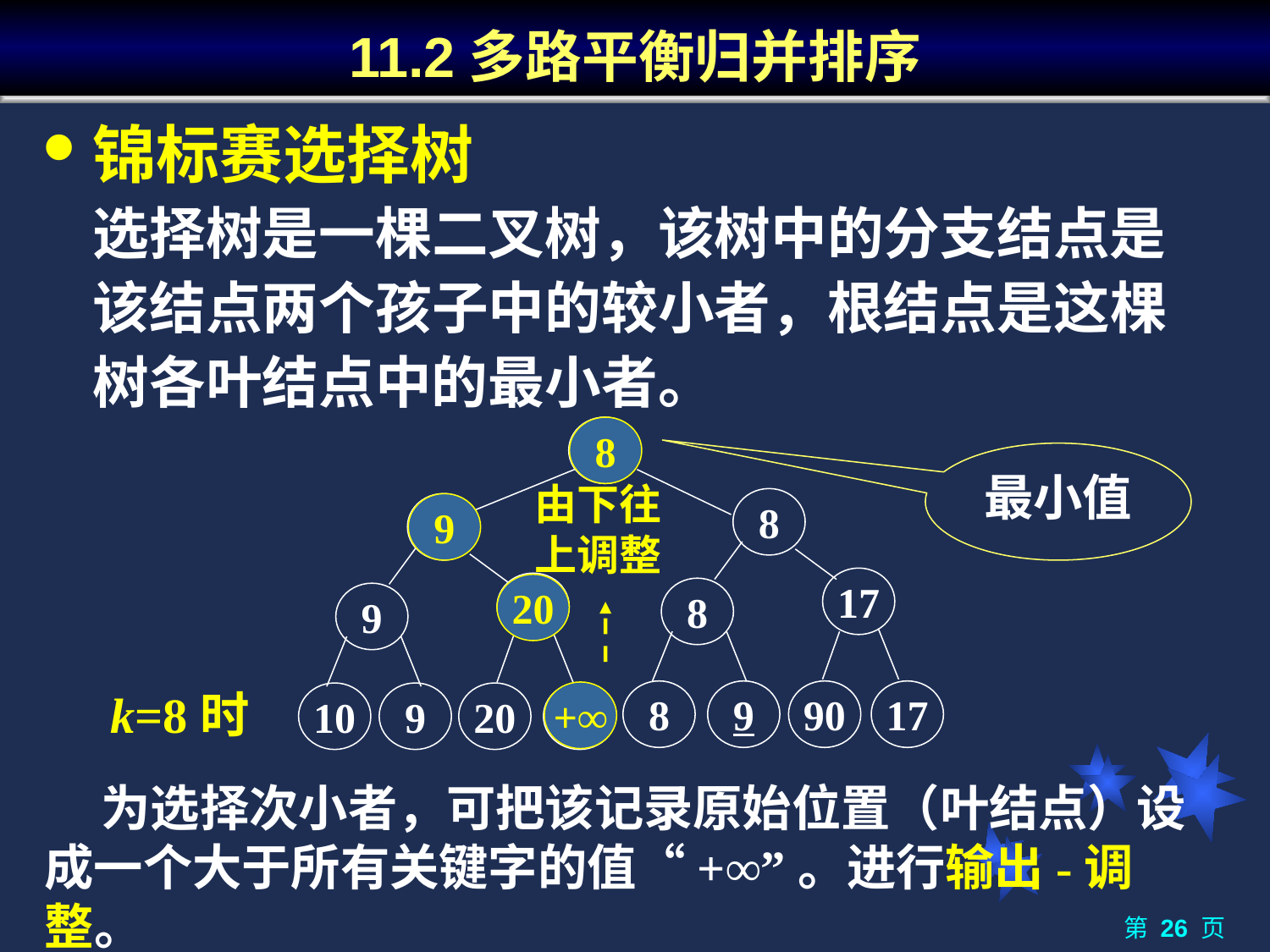

# 11.2多路平衡归并排序
锦标赛选择树
	选择树是一棵二叉树，该树中的分支结点是该结点两个孩子中的较小者，根结点是这棵树各叶结点中的最小者。
6

8
最小值
由下往上调整
8
6

9
17
6
8
9

20

k=8时
8
9
90
17
10
9
20
6
+∞
    为选择次小者，可把该记录原始位置（叶结点）设成一个大于所有关键字的值“+∞”。进行输出-调整。
第 26 页